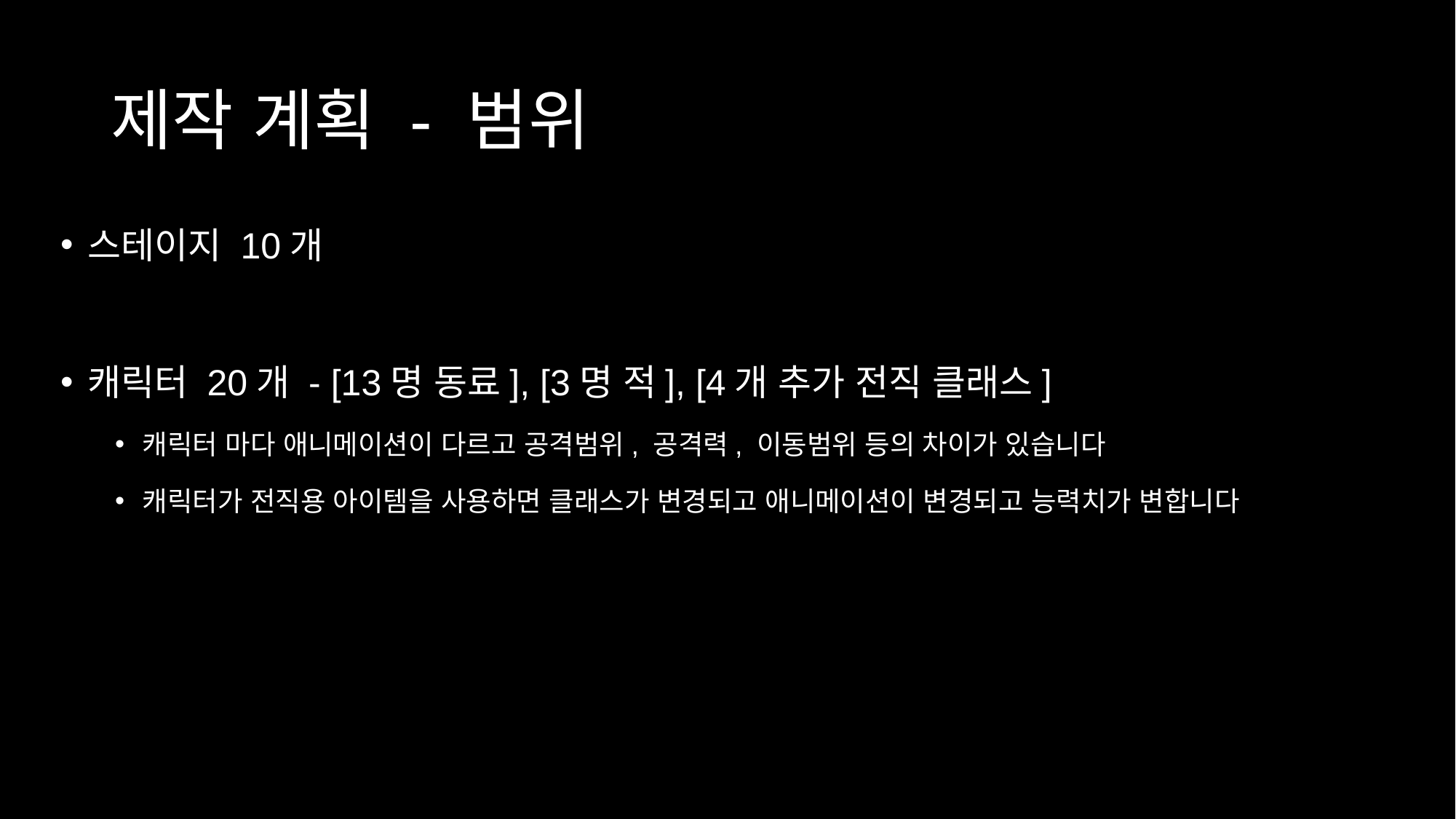

# 제작 계획 - 범위
스테이지 10개

캐릭터 20개 - [13명 동료], [3명 적], [4개 추가 전직 클래스]
캐릭터 마다 애니메이션이 다르고 공격범위, 공격력, 이동범위 등의 차이가 있습니다
캐릭터가 전직용 아이템을 사용하면 클래스가 변경되고 애니메이션이 변경되고 능력치가 변합니다